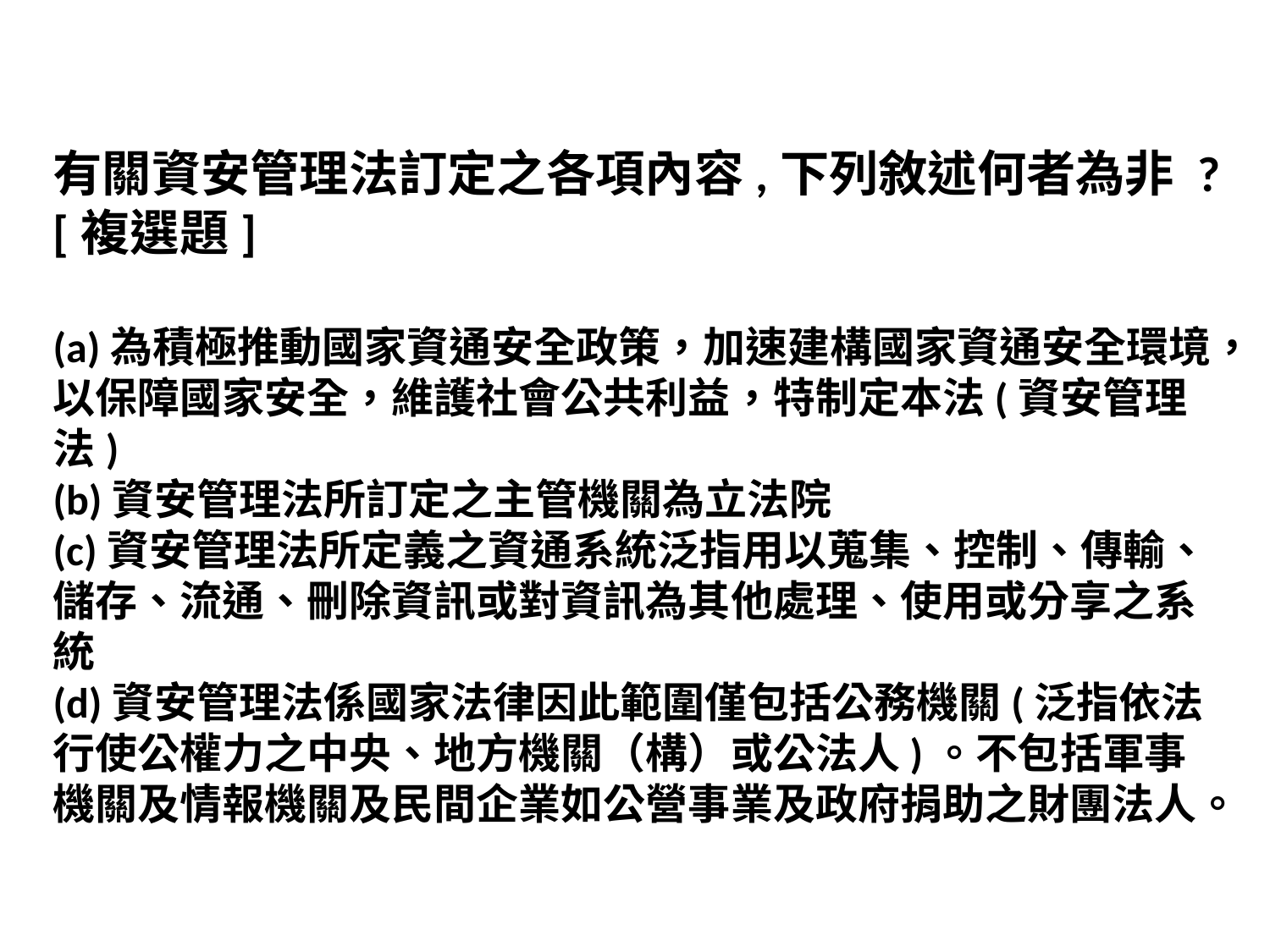

有關資安管理法訂定之各項內容,下列敘述何者為非 ?[複選題]

(a)為積極推動國家資通安全政策，加速建構國家資通安全環境，以保障國家安全，維護社會公共利益，特制定本法(資安管理法)
(b)資安管理法所訂定之主管機關為立法院
(c)資安管理法所定義之資通系統泛指用以蒐集、控制、傳輸、儲存、流通、刪除資訊或對資訊為其他處理、使用或分享之系統
(d)資安管理法係國家法律因此範圍僅包括公務機關(泛指依法行使公權力之中央、地方機關（構）或公法人)。不包括軍事機關及情報機關及民間企業如公營事業及政府捐助之財團法人。